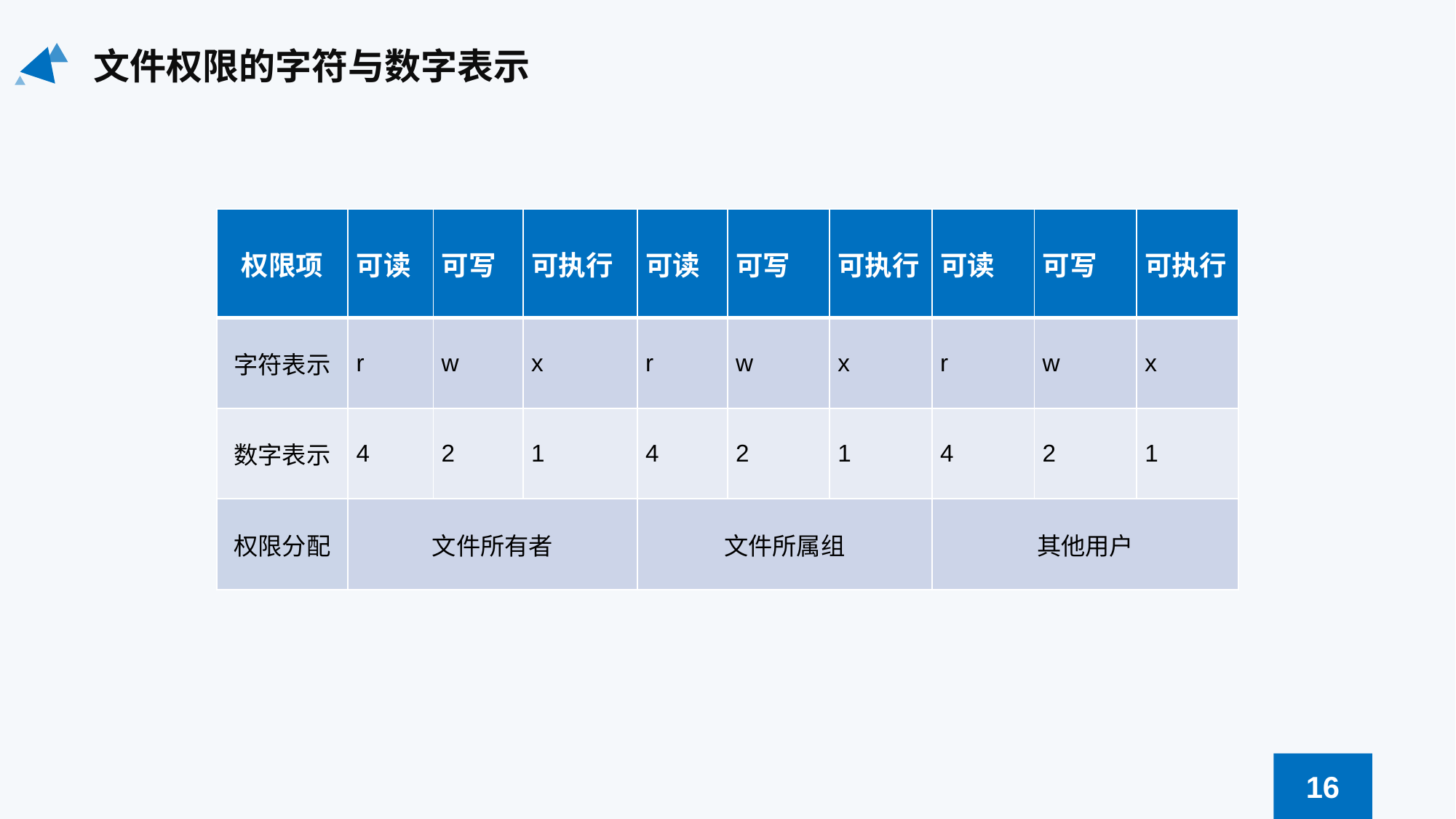

文件权限的字符与数字表示

| 权限项 | 可读 | 可写 | 可执行 | 可读 | 可写 | 可执行 | 可读 | 可写 | 可执行 |
| --- | --- | --- | --- | --- | --- | --- | --- | --- | --- |
| 字符表示 | r | w | x | r | w | x | r | w | x |
| 数字表示 | 4 | 2 | 1 | 4 | 2 | 1 | 4 | 2 | 1 |
| 权限分配 | 文件所有者 |  |  | 文件所属组 |  |  | 其他用户 |  |  |

16